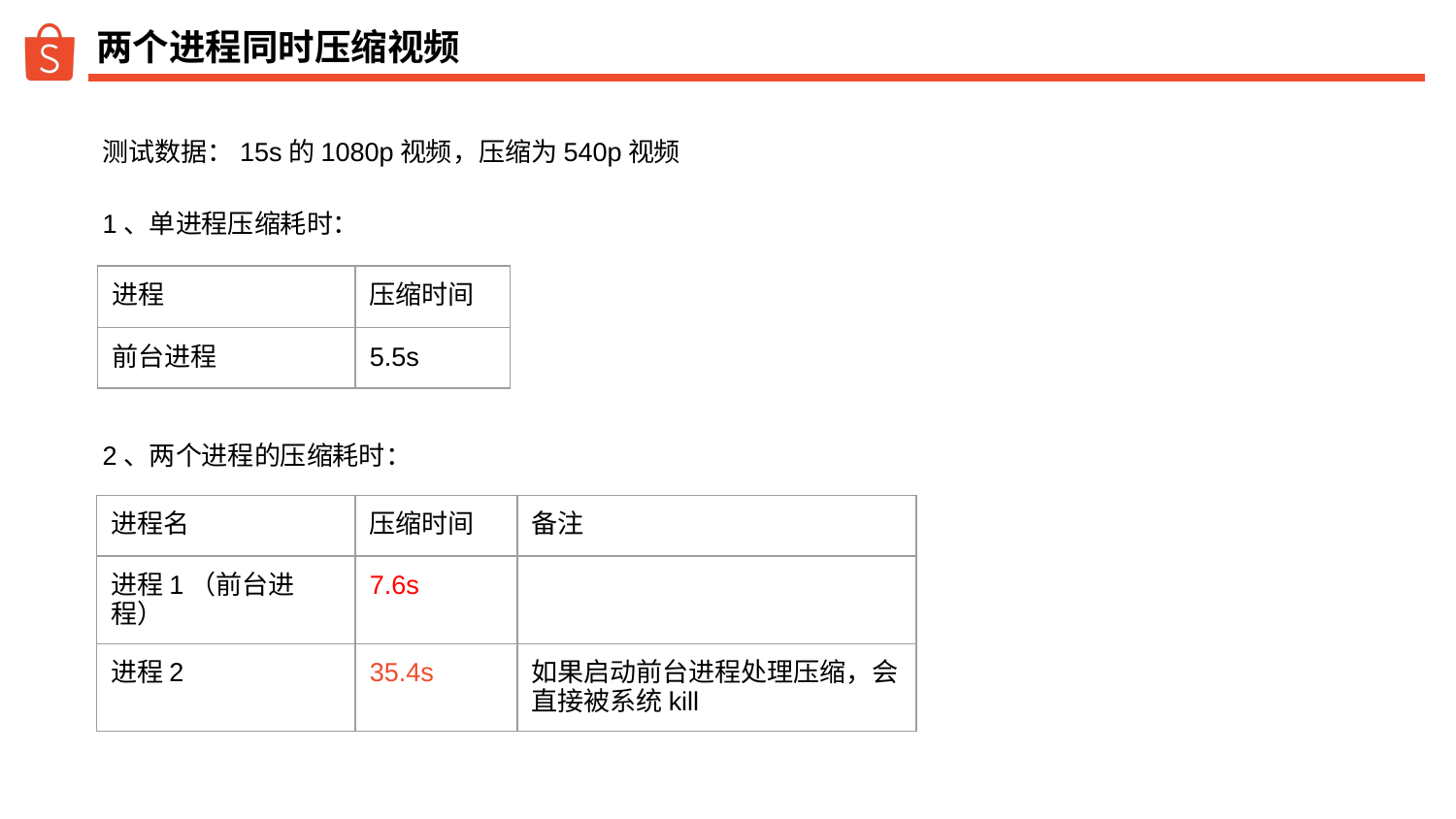

# 两个进程同时压缩视频
测试数据：15s的1080p视频，压缩为540p视频
1、单进程压缩耗时：
| 进程 | 压缩时间 |
| --- | --- |
| 前台进程 | 5.5s |
2、两个进程的压缩耗时：
| 进程名 | 压缩时间 | 备注 |
| --- | --- | --- |
| 进程1（前台进程） | 7.6s |  |
| 进程2 | 35.4s | 如果启动前台进程处理压缩，会直接被系统kill |